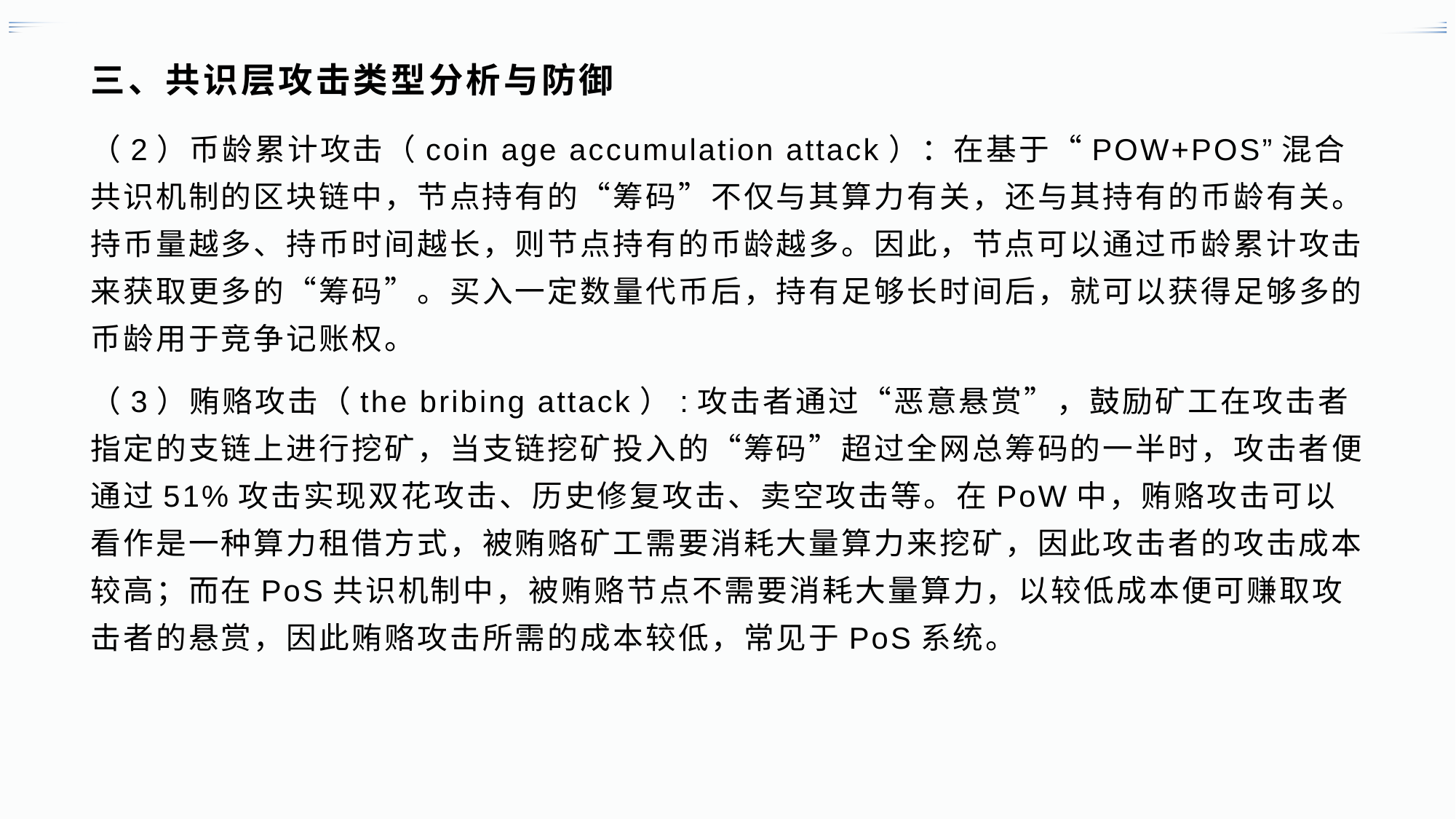

# 三、共识层攻击类型分析与防御
（2）币龄累计攻击（coin age accumulation attack）：在基于“POW+POS”混合共识机制的区块链中，节点持有的“筹码”不仅与其算力有关，还与其持有的币龄有关。持币量越多、持币时间越长，则节点持有的币龄越多。因此，节点可以通过币龄累计攻击来获取更多的“筹码”。买入一定数量代币后，持有足够长时间后，就可以获得足够多的币龄用于竞争记账权。
（3）贿赂攻击（the bribing attack）:攻击者通过“恶意悬赏”，鼓励矿工在攻击者指定的支链上进行挖矿，当支链挖矿投入的“筹码”超过全网总筹码的一半时，攻击者便通过51%攻击实现双花攻击、历史修复攻击、卖空攻击等。在PoW中，贿赂攻击可以看作是一种算力租借方式，被贿赂矿工需要消耗大量算力来挖矿，因此攻击者的攻击成本较高；而在PoS共识机制中，被贿赂节点不需要消耗大量算力，以较低成本便可赚取攻击者的悬赏，因此贿赂攻击所需的成本较低，常见于PoS系统。